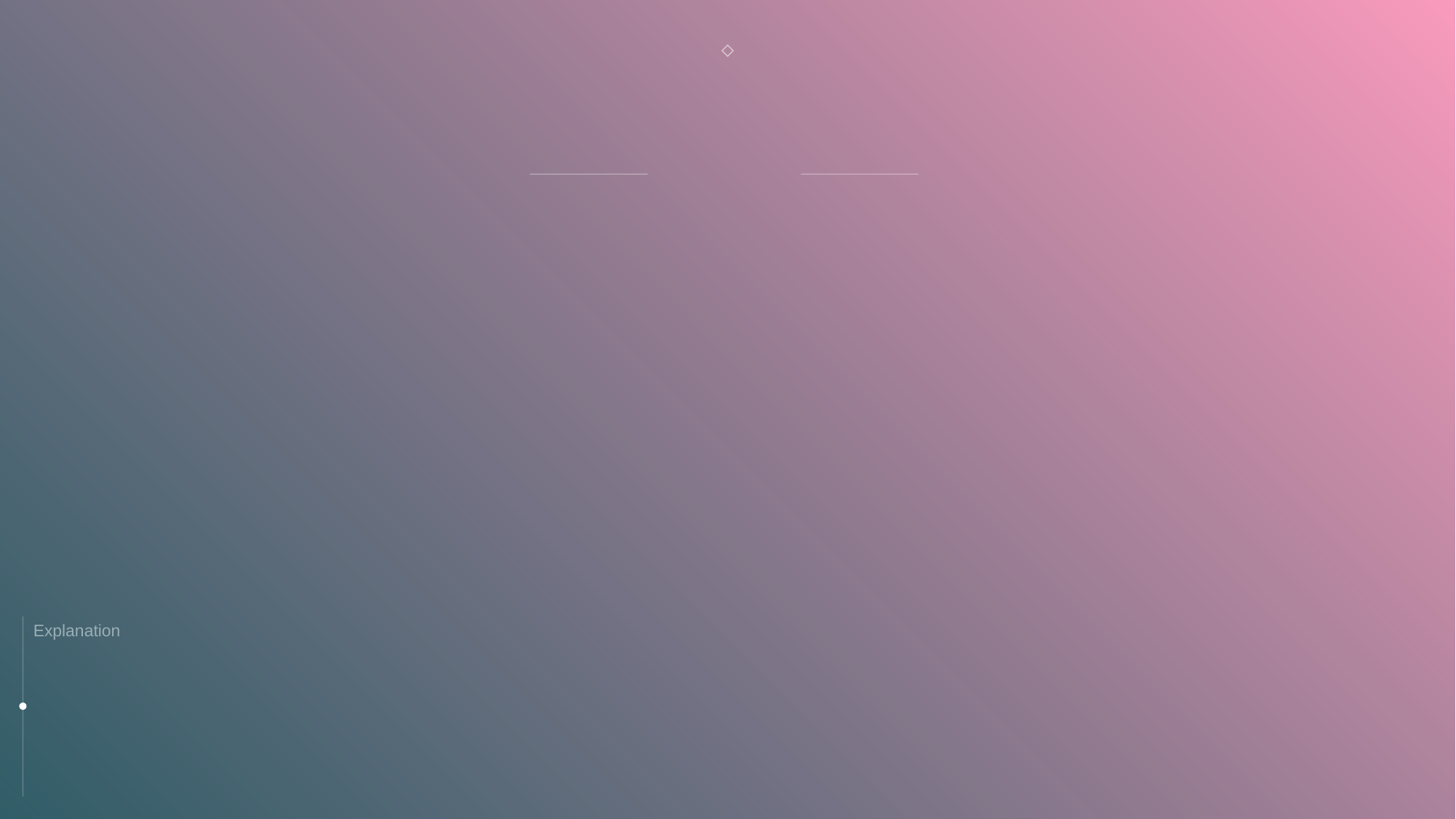

# 주차 가능 위치 표시 전등
Sub Idea 2
 - 주차장 입구에 주차 가능이나 혼잡이라고 표시가 되있지만 주차장 안에서 주차 가능 자리를 찾기 어렵기 때문에 주차장 전등과 컴퓨터 비전을 이용하여 빈 자리를 찾고, 전등의 색으로 표시를 한다.

 - 특정 전등과 가까운 거리에 주차가 가능하다면 진한 초록 빛으로 나타내고, 멀어질수록 옅어지는 방식으로 설정한다.
Explanation
Concept
Function
Practicality
Problem

14